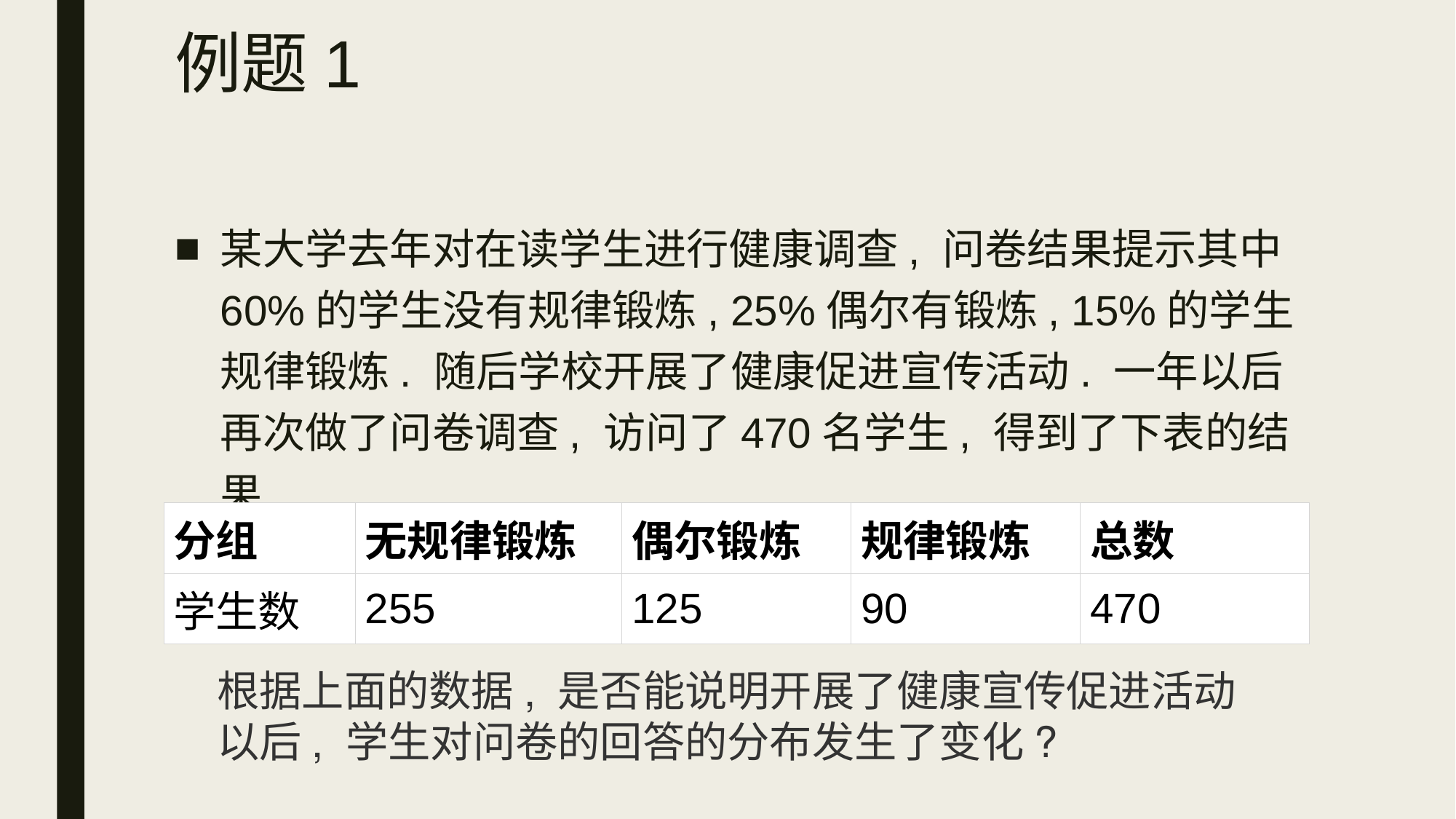

# 例题1
某大学去年对在读学生进行健康调查, 问卷结果提示其中60%的学生没有规律锻炼, 25%偶尔有锻炼, 15%的学生规律锻炼. 随后学校开展了健康促进宣传活动. 一年以后再次做了问卷调查, 访问了470名学生, 得到了下表的结果

| 分组 | 无规律锻炼 | 偶尔锻炼 | 规律锻炼 | 总数 |
| --- | --- | --- | --- | --- |
| 学生数 | 255 | 125 | 90 | 470 |
根据上面的数据, 是否能说明开展了健康宣传促进活动以后, 学生对问卷的回答的分布发生了变化?